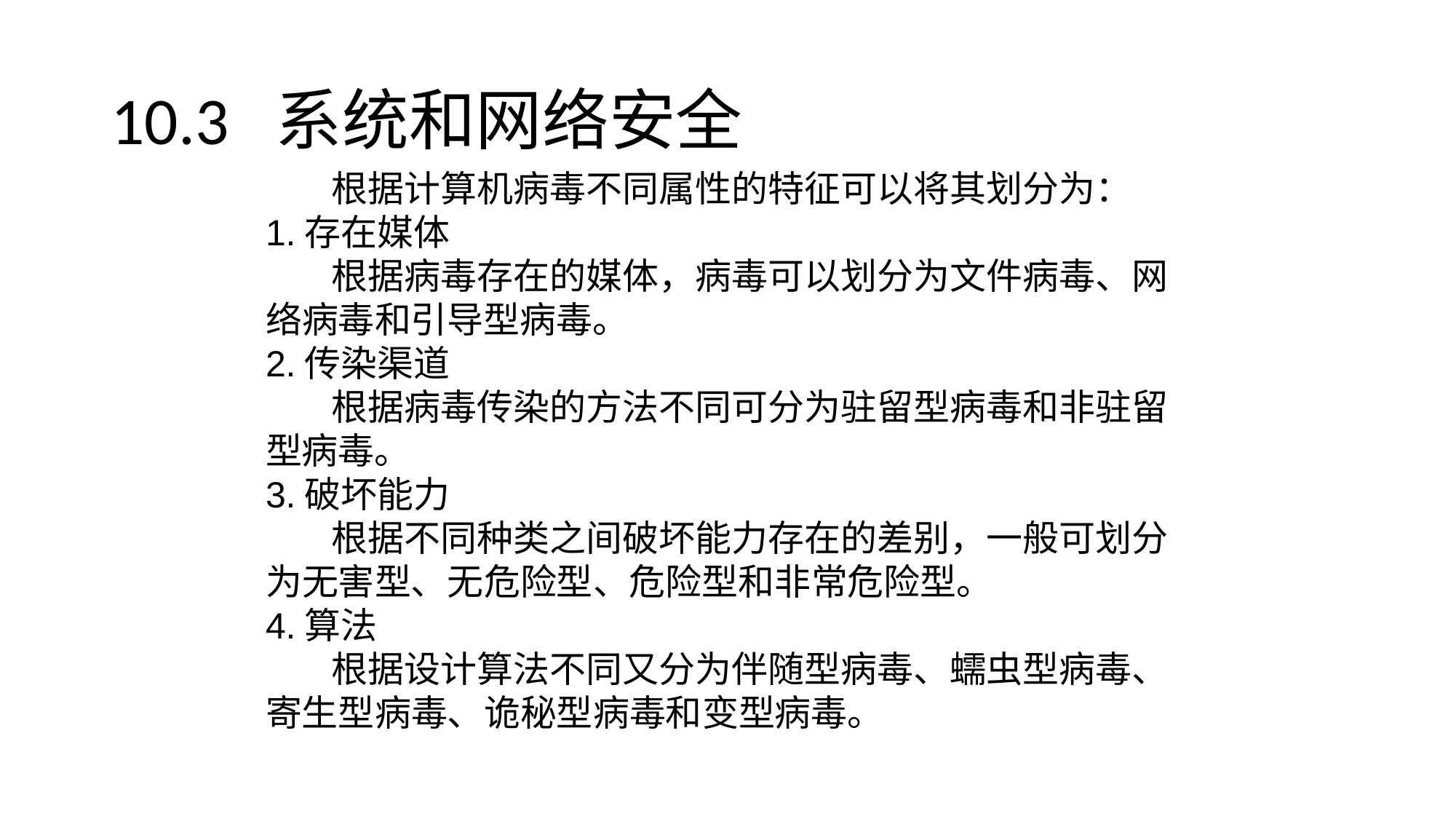

10.3  系统和网络安全
       根据计算机病毒不同属性的特征可以将其划分为：
1.存在媒体
       根据病毒存在的媒体，病毒可以划分为文件病毒、网络病毒和引导型病毒。
2.传染渠道
       根据病毒传染的方法不同可分为驻留型病毒和非驻留型病毒。
3.破坏能力
       根据不同种类之间破坏能力存在的差别，一般可划分为无害型、无危险型、危险型和非常危险型。
4.算法
       根据设计算法不同又分为伴随型病毒、蠕虫型病毒、寄生型病毒、诡秘型病毒和变型病毒。
9